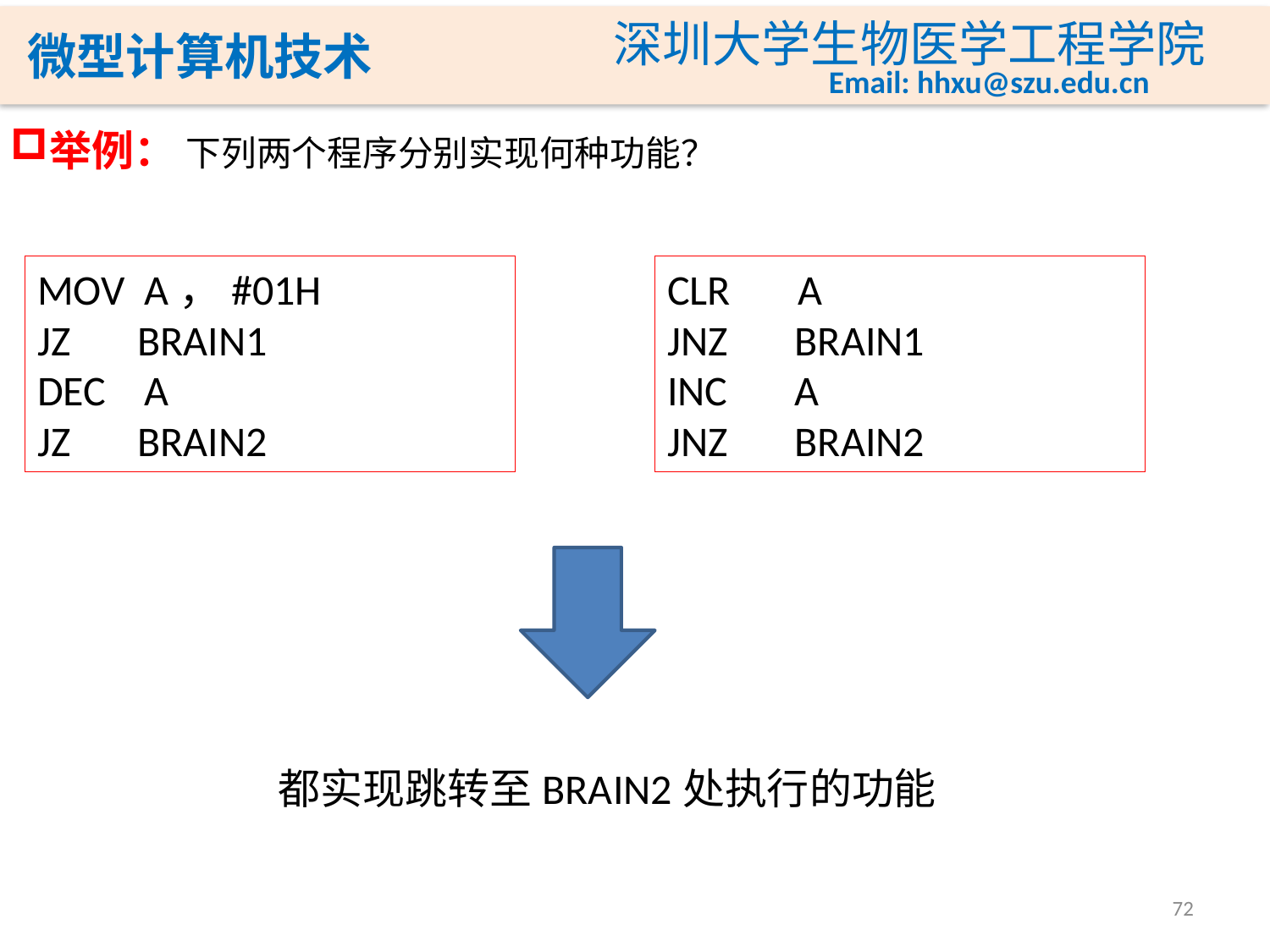

举例：
下列两个程序分别实现何种功能？
MOV  A，#01H
JZ       BRAIN1
DEC    A
JZ       BRAIN2
CLR       A
JNZ       BRAIN1
INC       A
JNZ       BRAIN2

都实现跳转至BRAIN2处执行的功能
72